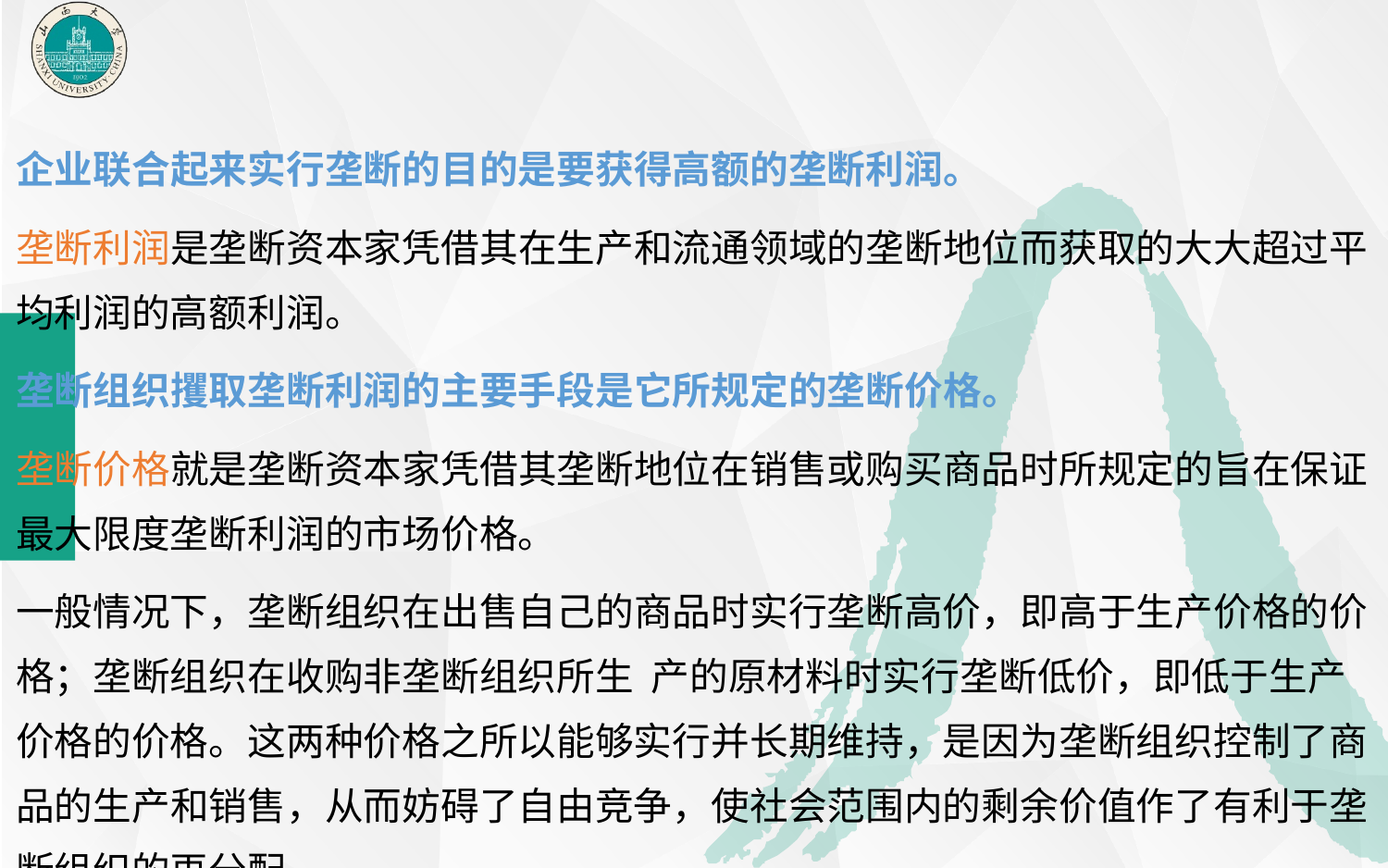

企业联合起来实行垄断的目的是要获得高额的垄断利润。
垄断利润是垄断资本家凭借其在生产和流通领域的垄断地位而获取的大大超过平均利润的高额利润。
垄断组织攫取垄断利润的主要手段是它所规定的垄断价格。
垄断价格就是垄断资本家凭借其垄断地位在销售或购买商品时所规定的旨在保证最大限度垄断利润的市场价格。
一般情况下，垄断组织在出售自己的商品时实行垄断高价，即高于生产价格的价格；垄断组织在收购非垄断组织所生  产的原材料时实行垄断低价，即低于生产价格的价格。这两种价格之所以能够实行并长期维持，是因为垄断组织控制了商品的生产和销售，从而妨碍了自由竞争，使社会范围内的剩余价值作了有利于垄断组织的再分配。